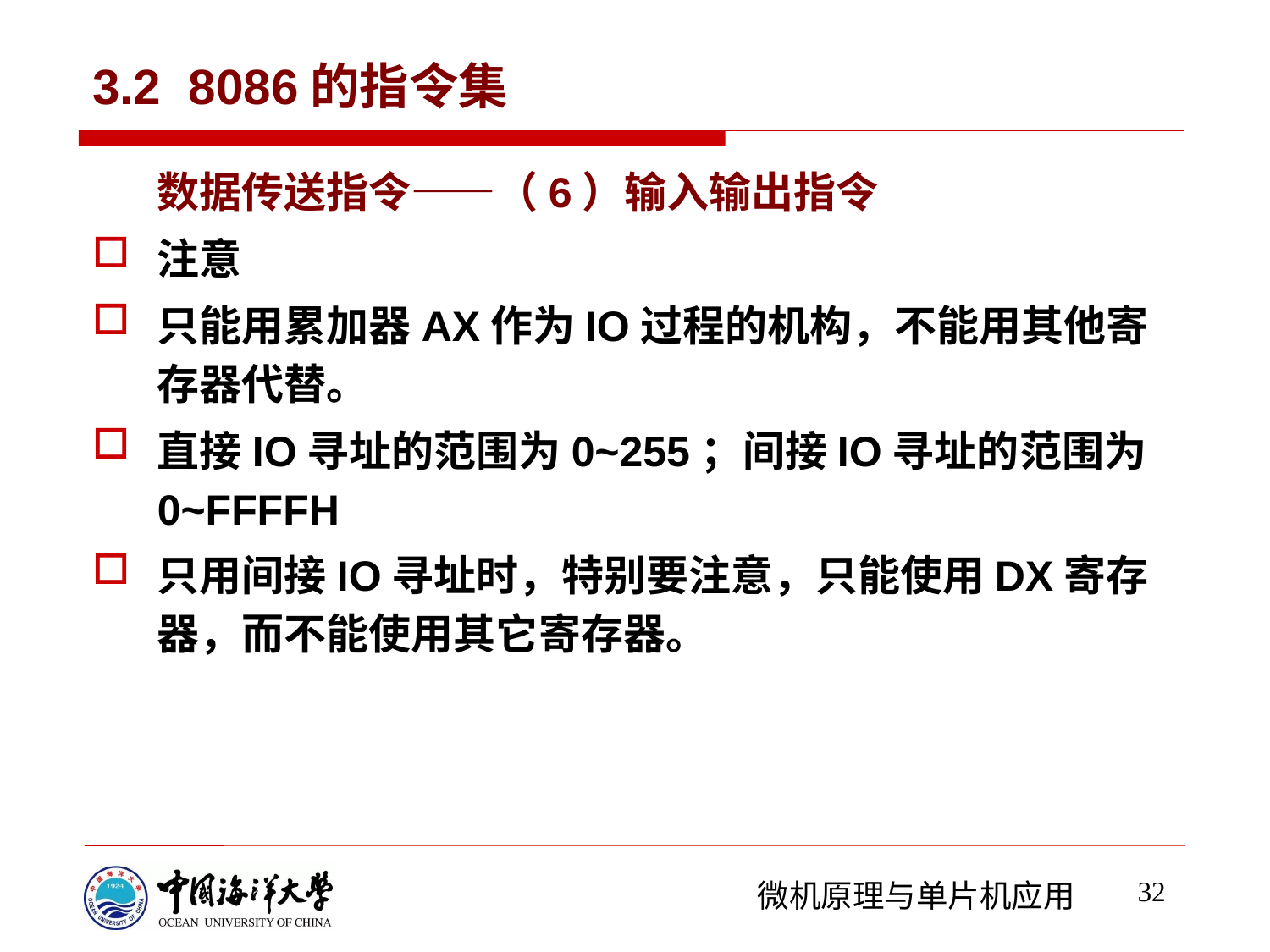

# 3.2  8086的指令集
数据传送指令——（6）输入输出指令
注意
只能用累加器AX作为IO过程的机构，不能用其他寄存器代替。
直接IO寻址的范围为0~255；间接IO寻址的范围为0~FFFFH
只用间接IO寻址时，特别要注意，只能使用DX寄存器，而不能使用其它寄存器。
32